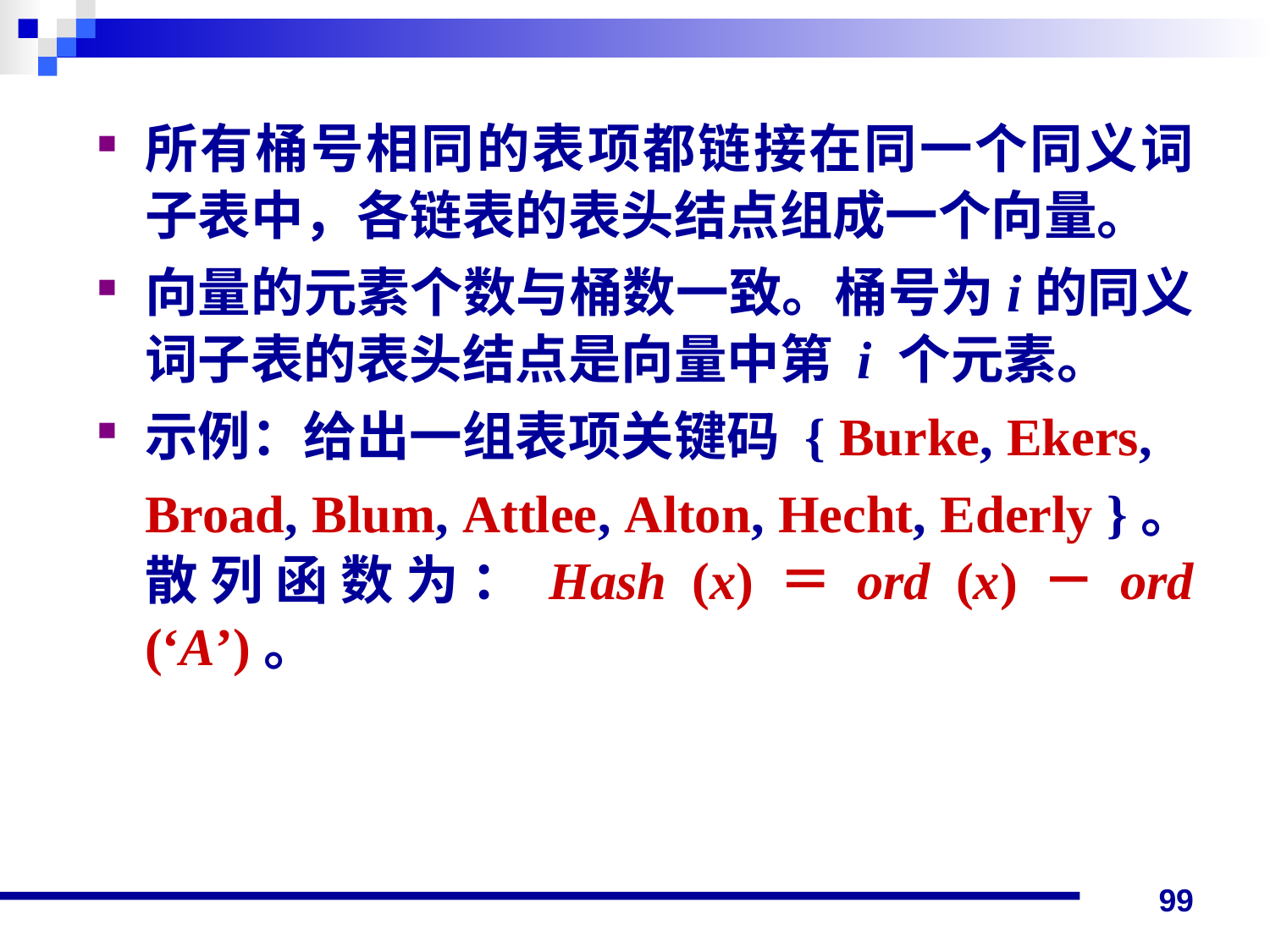

所有桶号相同的表项都链接在同一个同义词子表中，各链表的表头结点组成一个向量。
向量的元素个数与桶数一致。桶号为i的同义词子表的表头结点是向量中第 i 个元素。
示例：给出一组表项关键码 { Burke, Ekers,
	Broad, Blum, Attlee, Alton, Hecht, Ederly }。散列函数为：Hash (x)＝ord (x)－ord (‘A’)。
99